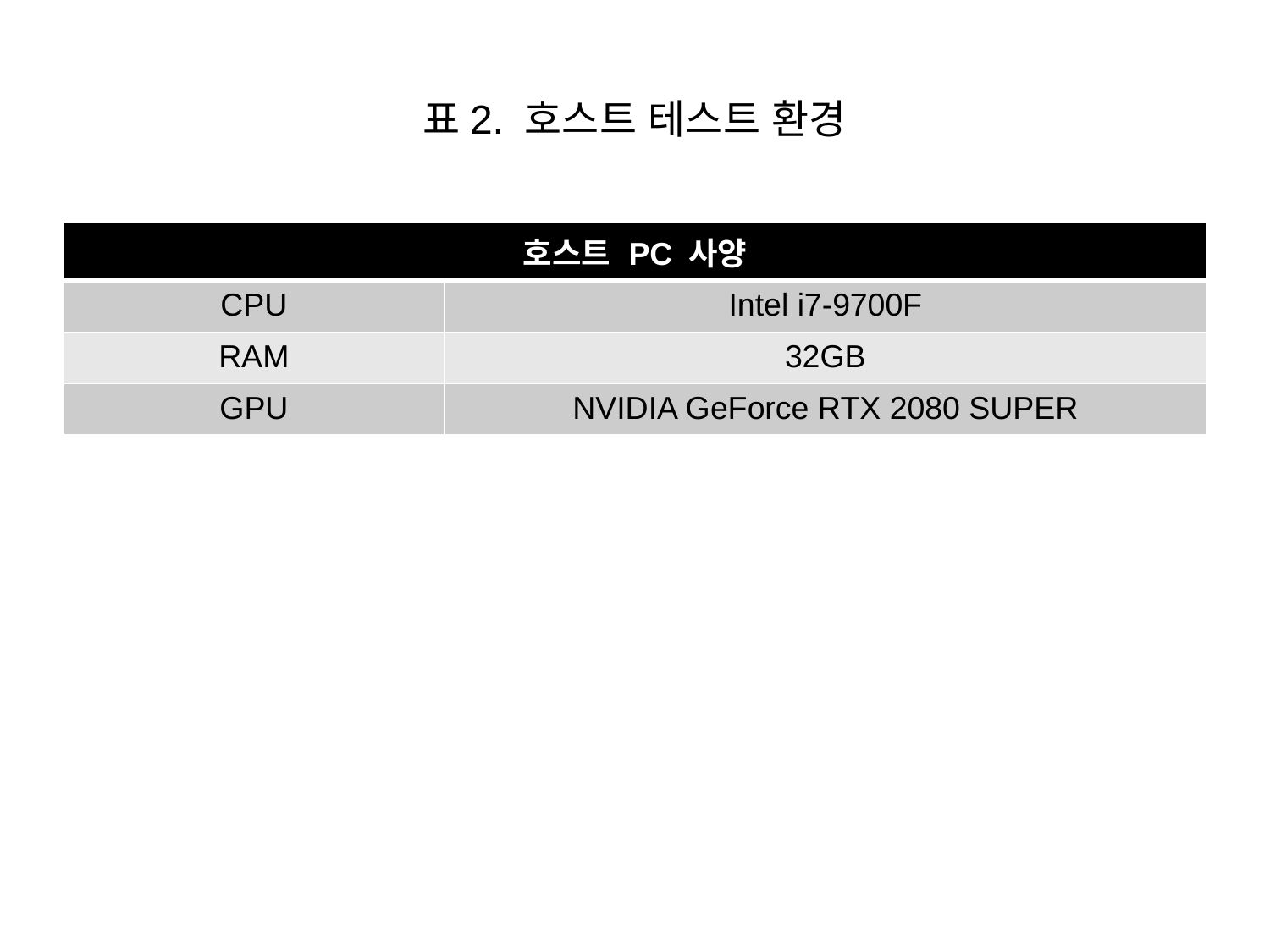

# 표2. 호스트 테스트 환경
| 호스트 PC 사양 |  |
| --- | --- |
| CPU | Intel i7-9700F |
| RAM | 32GB |
| GPU | NVIDIA GeForce RTX 2080 SUPER |